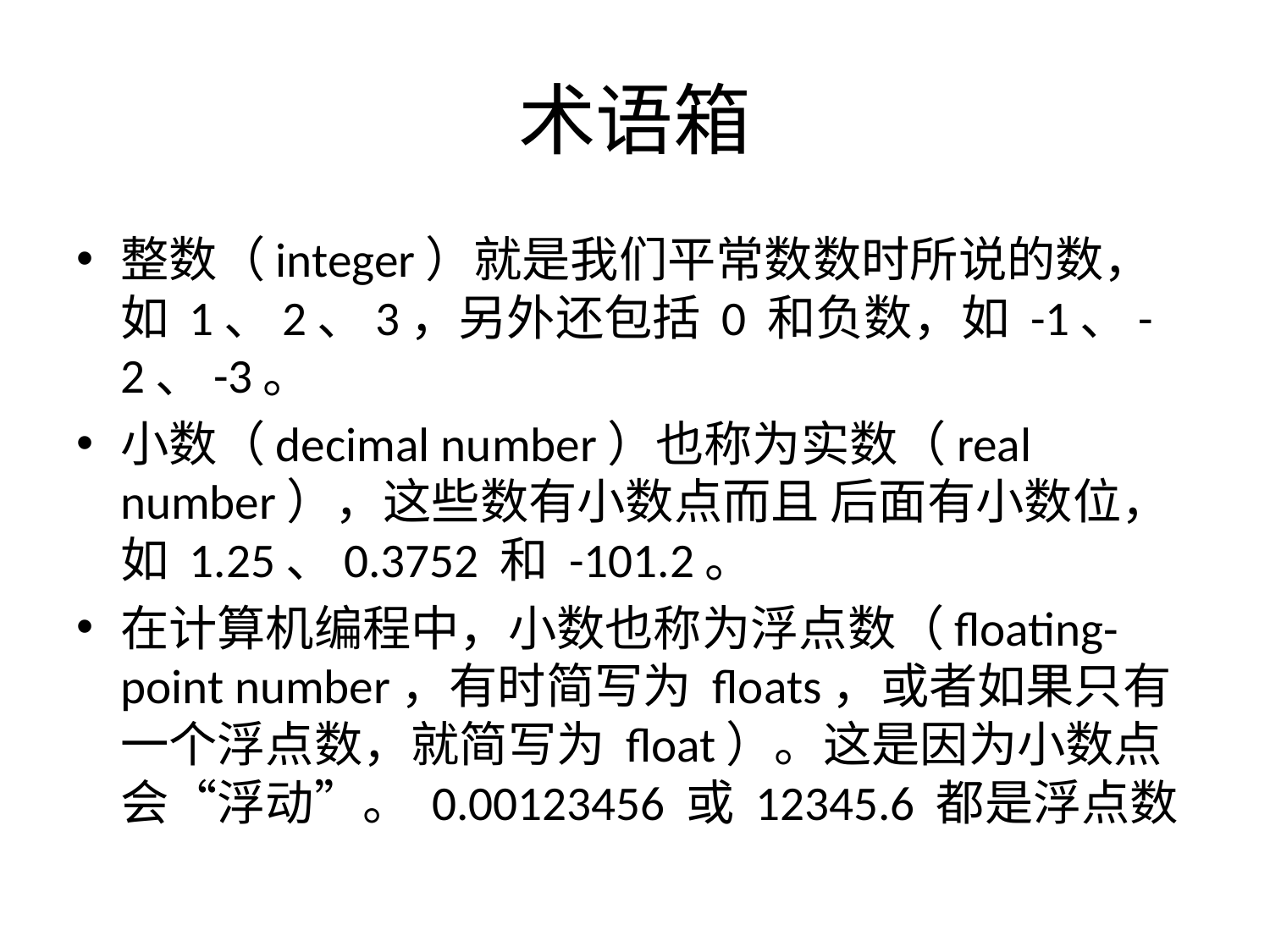

# 术语箱
整数（integer）就是我们平常数数时所说的数，如 1、2、3，另外还包括 0 和负数，如 -1、-2、-3。
小数（decimal number）也称为实数（real number），这些数有小数点而且 后面有小数位，如 1.25、0.3752 和 -101.2。
在计算机编程中，小数也称为浮点数（floating-point number，有时简写为 floats，或者如果只有一个浮点数，就简写为 float）。这是因为小数点会“浮动”。 0.00123456 或 12345.6 都是浮点数